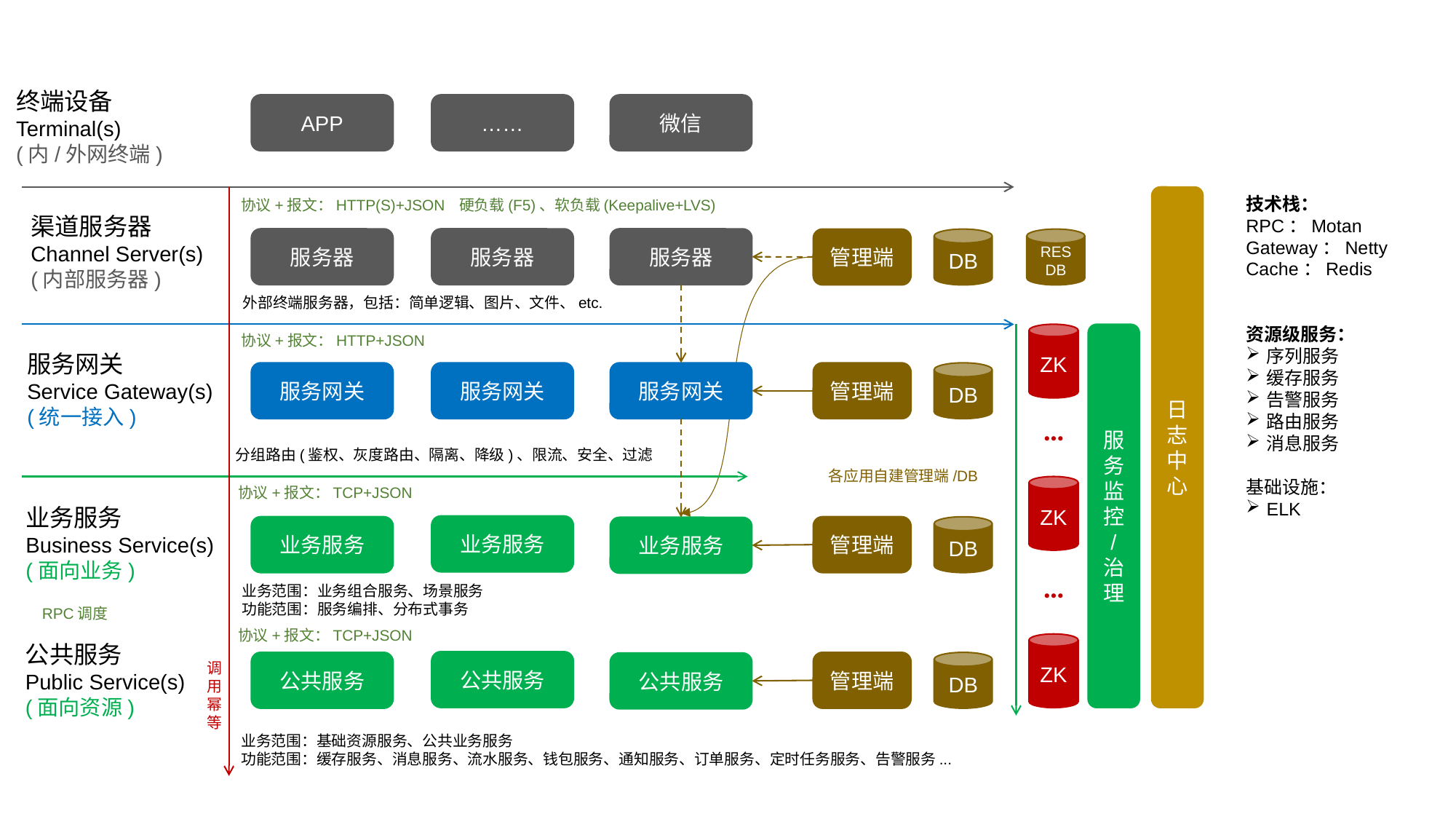

终端设备
Terminal(s)
(内/外网终端)
APP
……
微信
技术栈：
RPC：Motan
Gateway：Netty
Cache：Redis

资源级服务：
序列服务
缓存服务
告警服务
路由服务
消息服务

基础设施：
ELK
日志中心
协议+报文：HTTP(S)+JSON	硬负载(F5)、软负载(Keepalive+LVS)
渠道服务器
Channel Server(s)
(内部服务器)
服务器
服务器
服务器
RES
DB
DB
管理端
外部终端服务器，包括：简单逻辑、图片、文件、etc.
ZK
服
务
监
控
/
治
理
协议+报文：HTTP+JSON
服务网关
Service Gateway(s)
(统一接入)
DB
服务网关
管理端
服务网关
服务网关
…
分组路由(鉴权、灰度路由、隔离、降级)、限流、安全、过滤
各应用自建管理端/DB
ZK
协议+报文：TCP+JSON
业务服务
Business Service(s)
(面向业务)
业务服务
DB
业务服务
管理端
业务服务
…
业务范围：业务组合服务、场景服务
功能范围：服务编排、分布式事务
RPC调度
协议+报文：TCP+JSON
公共服务
Public Service(s)
(面向资源)
ZK
公共服务
DB
公共服务
管理端
公共服务
调
用
幂
等
业务范围：基础资源服务、公共业务服务
功能范围：缓存服务、消息服务、流水服务、钱包服务、通知服务、订单服务、定时任务服务、告警服务...